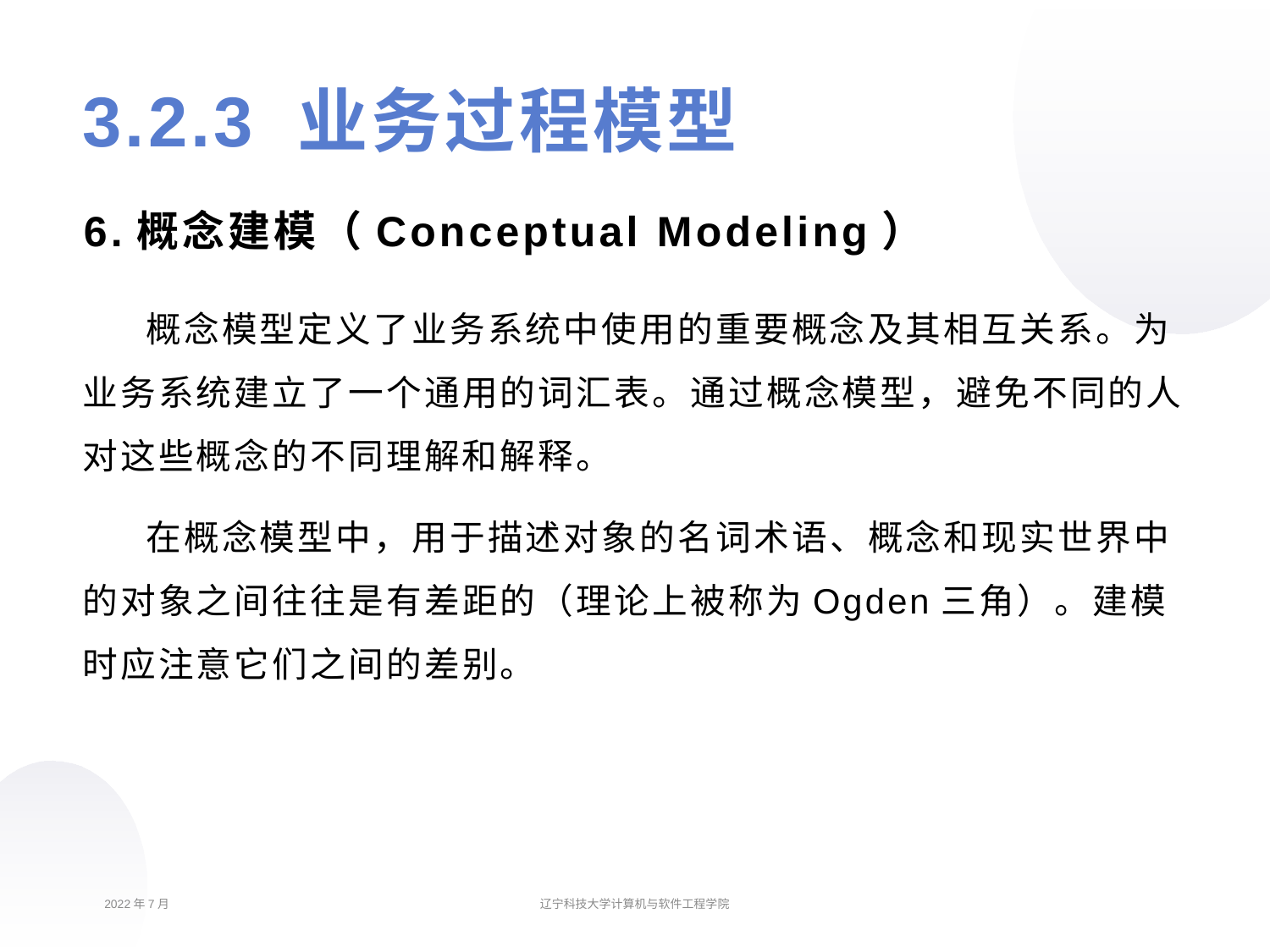

# 3.2.3 业务过程模型
6.概念建模（Conceptual Modeling）

概念模型定义了业务系统中使用的重要概念及其相互关系。为业务系统建立了一个通用的词汇表。通过概念模型，避免不同的人对这些概念的不同理解和解释。
在概念模型中，用于描述对象的名词术语、概念和现实世界中的对象之间往往是有差距的（理论上被称为Ogden三角）。建模时应注意它们之间的差别。

2022年7月
辽宁科技大学计算机与软件工程学院
66